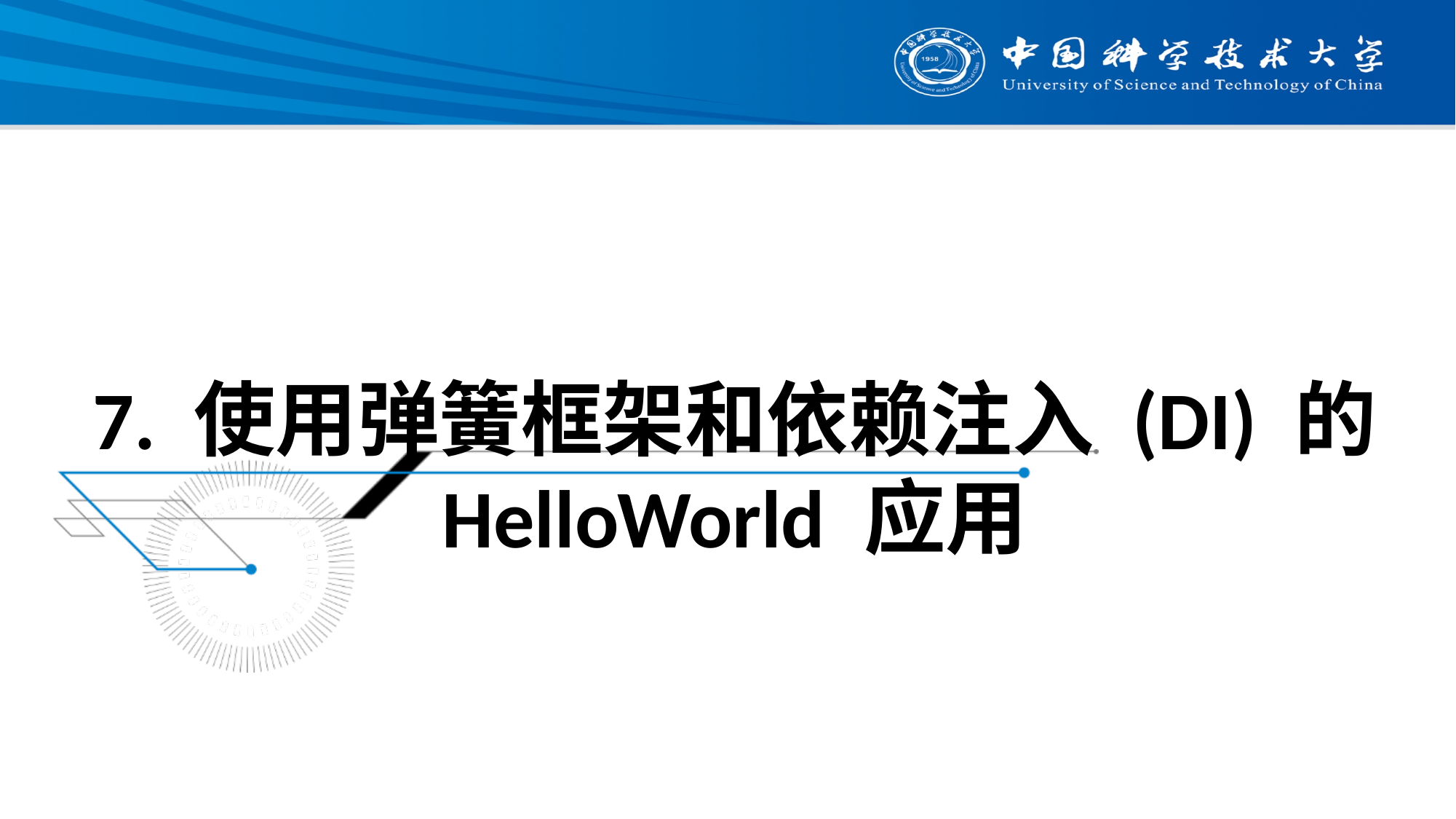

# 7. 使用弹簧框架和依赖注入 (DI) 的 HelloWorld 应用